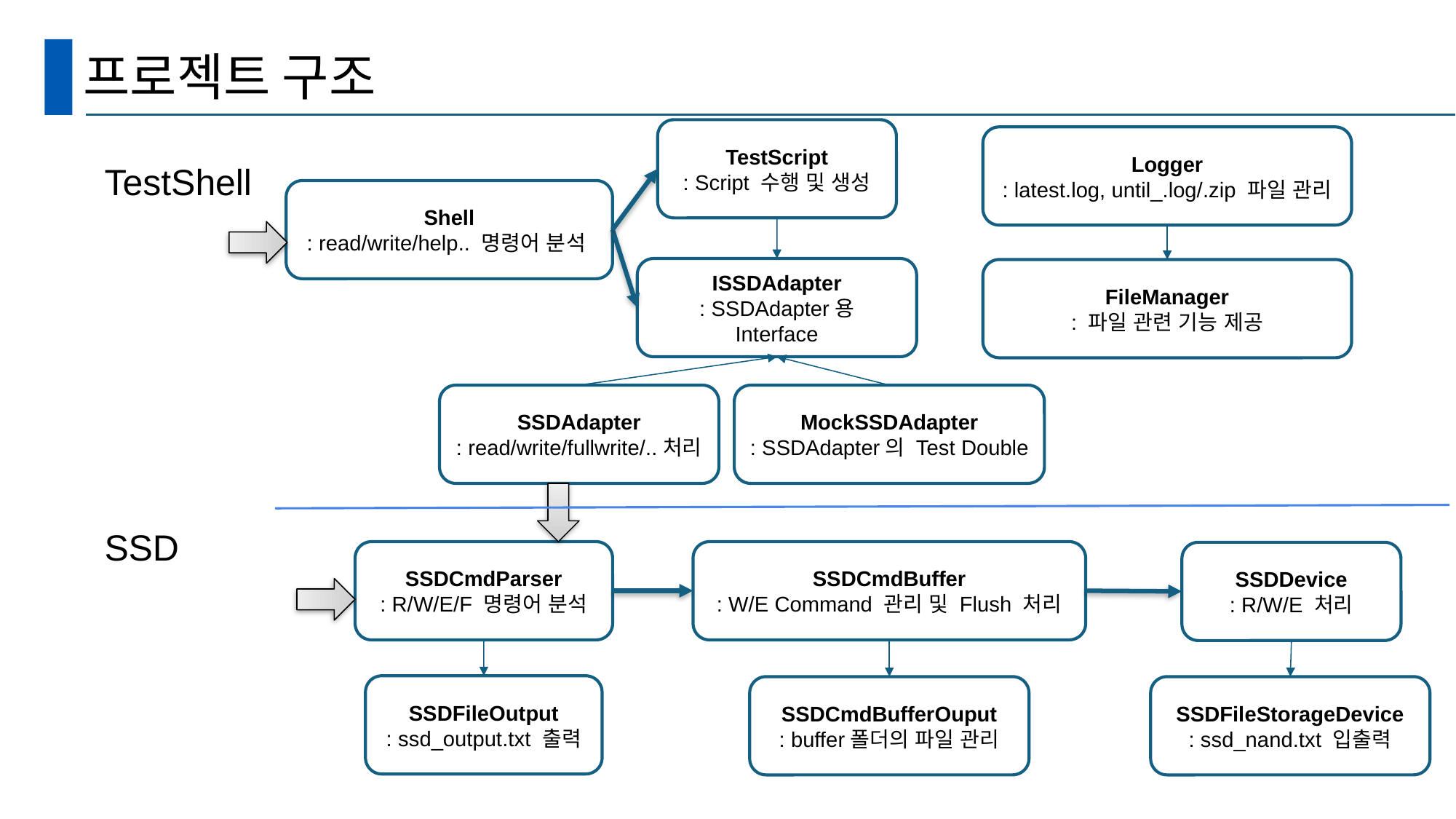

# 프로젝트 구조
TestScript
: Script 수행 및 생성
Logger
: latest.log, until_.log/.zip 파일 관리
TestShell

SSD

Shell
: read/write/help.. 명령어 분석

ISSDAdapter
: SSDAdapter용 Interface
FileManager
: 파일 관련 기능 제공
SSDAdapter
: read/write/fullwrite/..처리
MockSSDAdapter
: SSDAdapter의 Test Double

SSDCmdParser
: R/W/E/F 명령어 분석
SSDCmdBuffer
: W/E Command 관리 및 Flush 처리
SSDDevice
: R/W/E 처리

SSDFileOutput
: ssd_output.txt 출력
SSDCmdBufferOuput
: buffer폴더의 파일 관리
SSDFileStorageDevice
: ssd_nand.txt 입출력